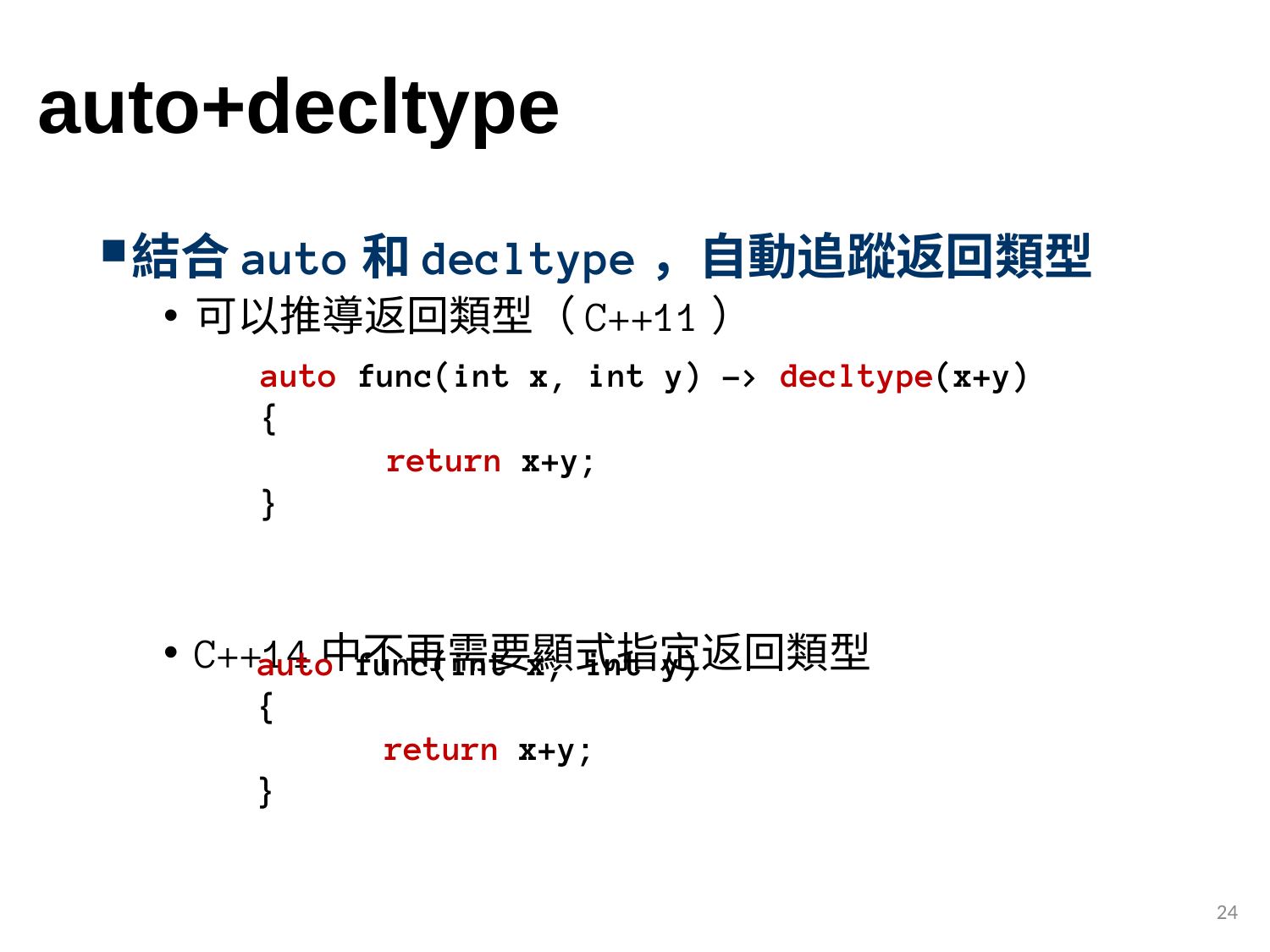

# auto+decltype
結合auto和decltype，自動追蹤返回類型
可以推導返回類型（C++11）

C++14中不再需要顯式指定返回類型

auto func(int x, int y) -> decltype(x+y)
{
	return x+y;
}
auto func(int x, int y)
{
	return x+y;
}
24